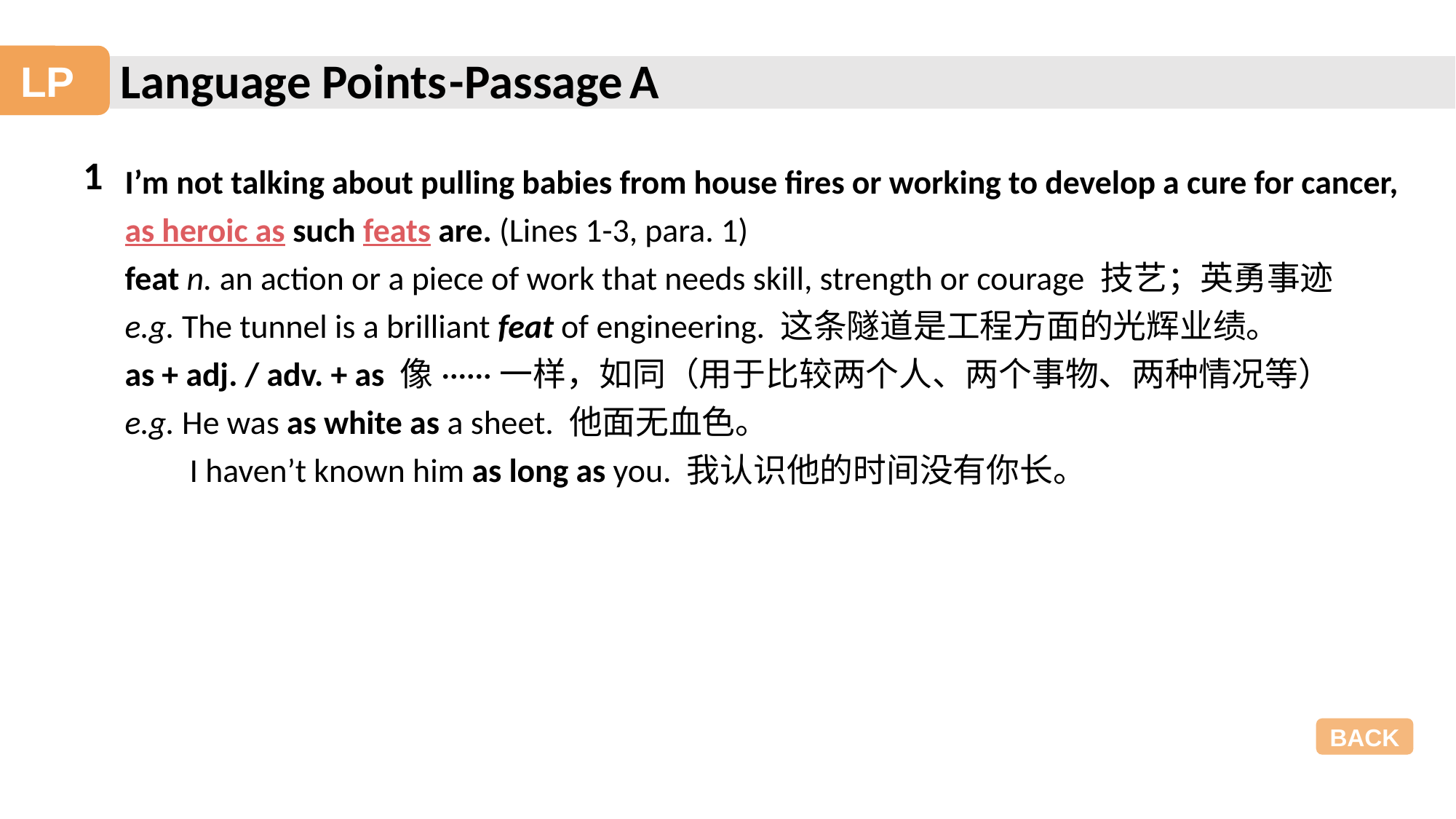

Language Points
-Passage A
LP

1
I’m not talking about pulling babies from house fires or working to develop a cure for cancer, as heroic as such feats are. (Lines 1-3, para. 1)
feat n. an action or a piece of work that needs skill, strength or courage 技艺；英勇事迹
e.g. The tunnel is a brilliant feat of engineering. 这条隧道是工程方面的光辉业绩。
as + adj. / adv. + as 像······一样，如同（用于比较两个人、两个事物、两种情况等）
e.g. He was as white as a sheet. 他面无血色。
I haven’t known him as long as you. 我认识他的时间没有你长。

BACK